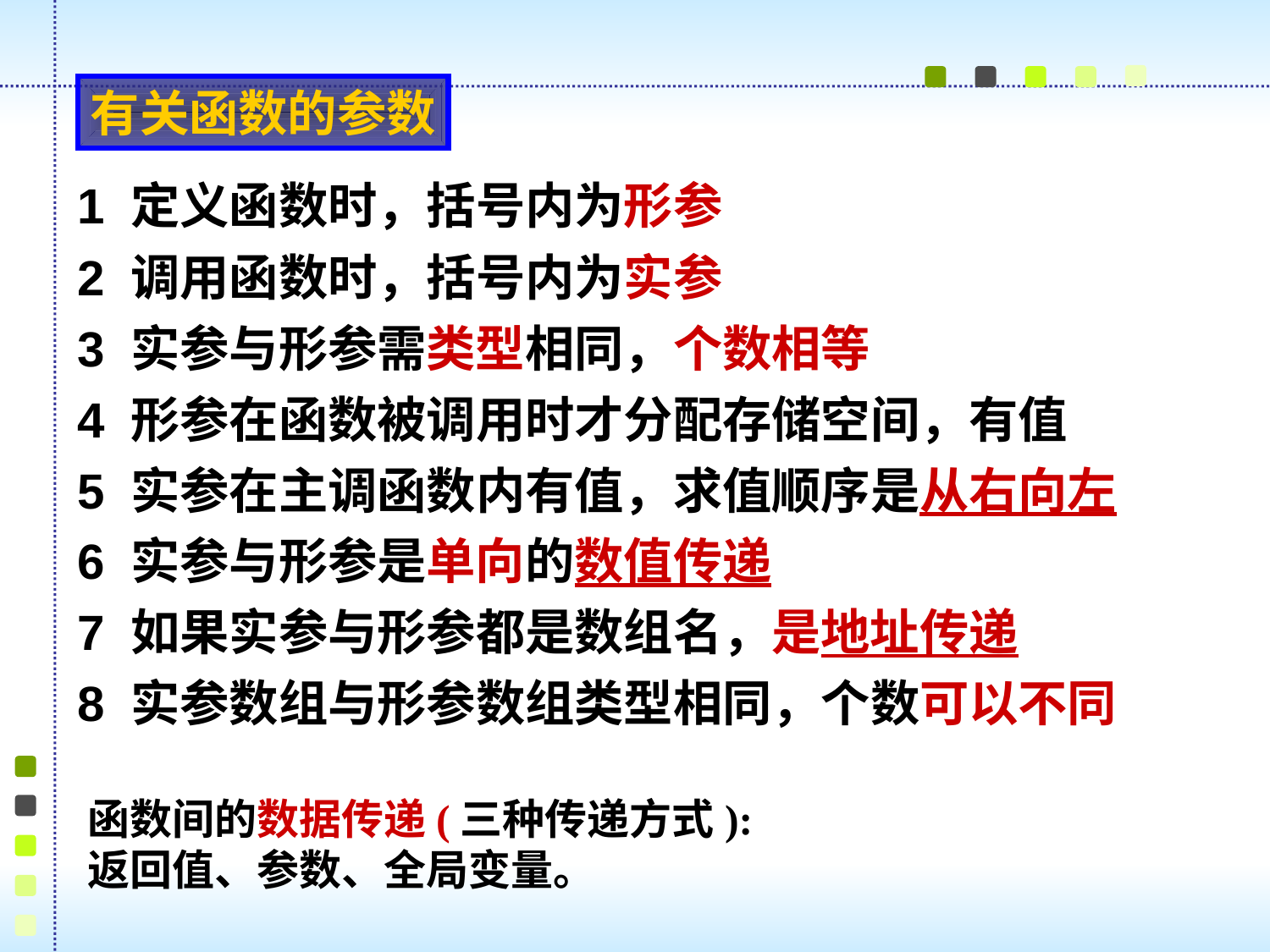

有关函数的参数
1 定义函数时，括号内为形参
2 调用函数时，括号内为实参
3 实参与形参需类型相同，个数相等
4 形参在函数被调用时才分配存储空间，有值
5 实参在主调函数内有值，求值顺序是从右向左
6 实参与形参是单向的数值传递
7 如果实参与形参都是数组名，是地址传递
8 实参数组与形参数组类型相同，个数可以不同
函数间的数据传递(三种传递方式):
返回值、参数、全局变量。